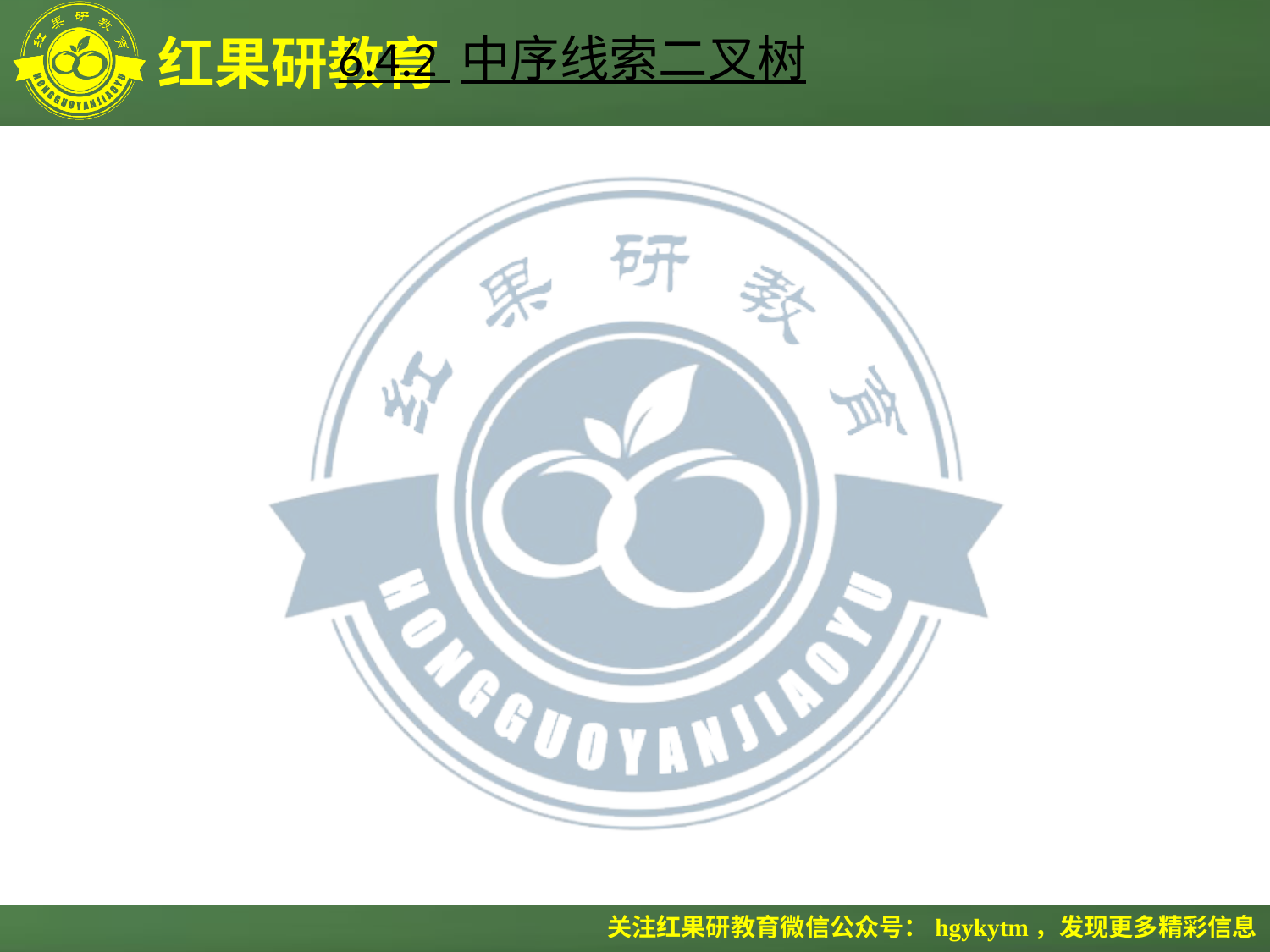

# 6.4.2 中序线索二叉树
2．线索二叉树的遍历
　　若以中序遍历中序线索树，首先应从根结点开始找到中根遍历序列的第一个结点，就是线索树上唯一左指针域为空的结点，然后依次找结点的后继，找到线索树上唯一右指针域为空的结点，也就是最后一个结点。
　　线索化算法中，访问p所指的结点时
(1)若p->Rtag==1，则p->rchild即指向p的后继；
(2)若p->Rtag==0，表明p有右子树，这时p的后继应是中序遍历右子树时访问到的第一个结点。